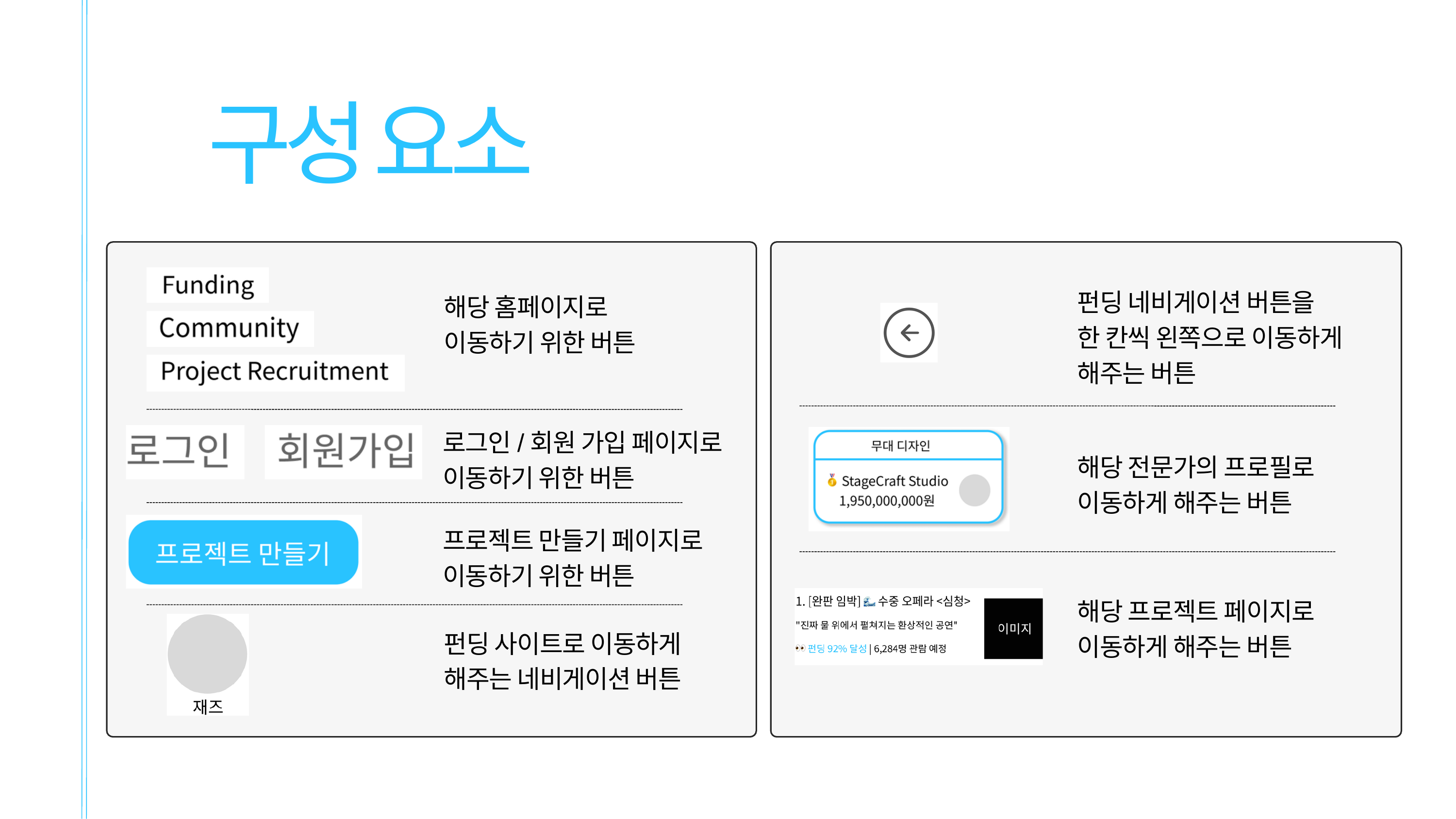

구성 요소

펀딩 네비게이션 버튼을
한 칸씩 왼쪽으로 이동하게
해주는 버튼
해당 홈페이지로
이동하기 위한 버튼

로그인/회원 가입 페이지로
이동하기 위한 버튼

해당 전문가의 프로필로
이동하게 해주는 버튼

프로젝트 만들기 페이지로
이동하기 위한 버튼

해당 프로젝트 페이지로
이동하게 해주는 버튼

펀딩 사이트로 이동하게
해주는 네비게이션 버튼